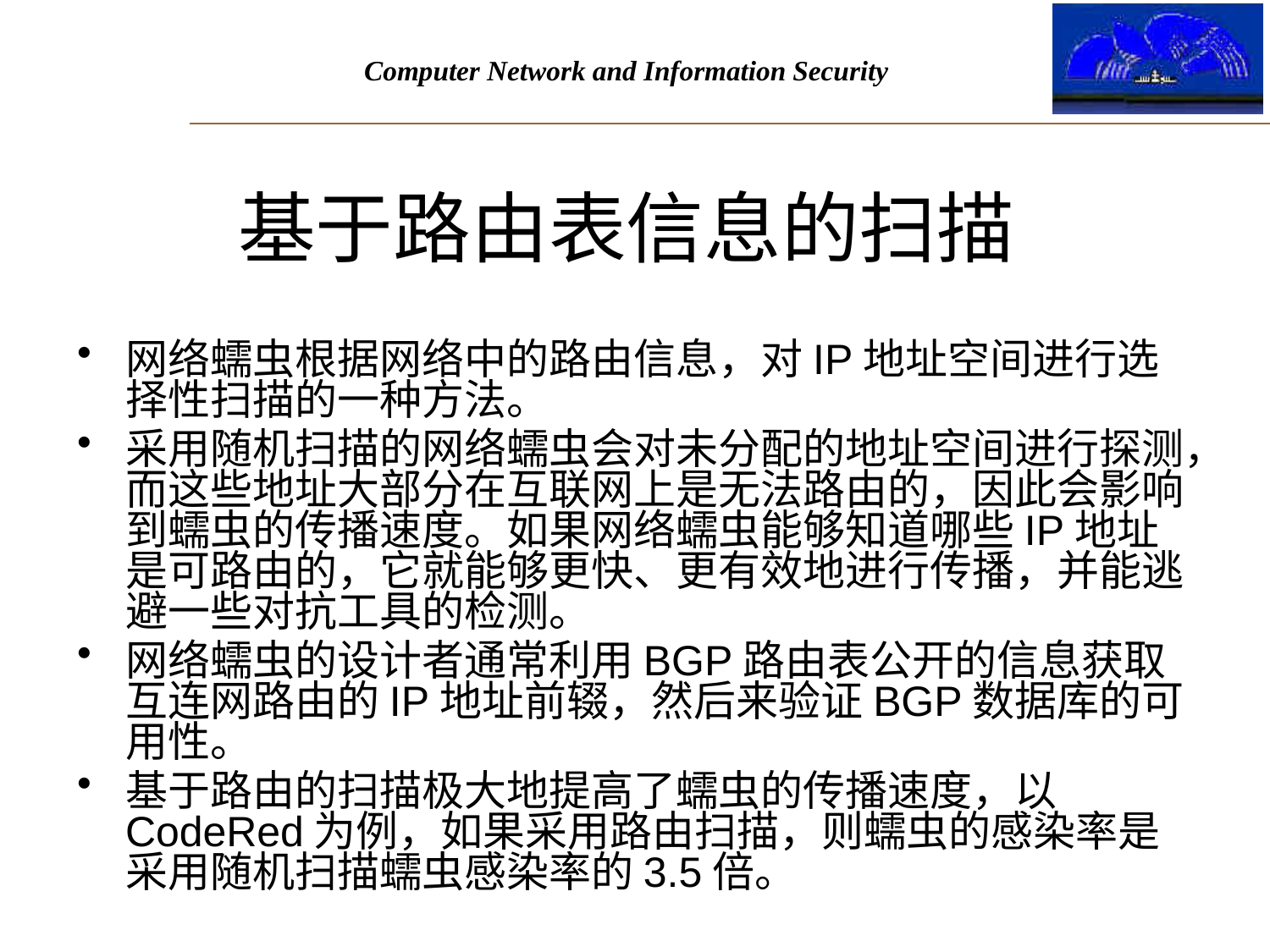

# 基于路由表信息的扫描
网络蠕虫根据网络中的路由信息，对IP地址空间进行选择性扫描的一种方法。
采用随机扫描的网络蠕虫会对未分配的地址空间进行探测，而这些地址大部分在互联网上是无法路由的，因此会影响到蠕虫的传播速度。如果网络蠕虫能够知道哪些IP地址是可路由的，它就能够更快、更有效地进行传播，并能逃避一些对抗工具的检测。
网络蠕虫的设计者通常利用BGP路由表公开的信息获取互连网路由的IP地址前辍，然后来验证BGP数据库的可用性。
基于路由的扫描极大地提高了蠕虫的传播速度，以CodeRed为例，如果采用路由扫描，则蠕虫的感染率是采用随机扫描蠕虫感染率的3.5倍。